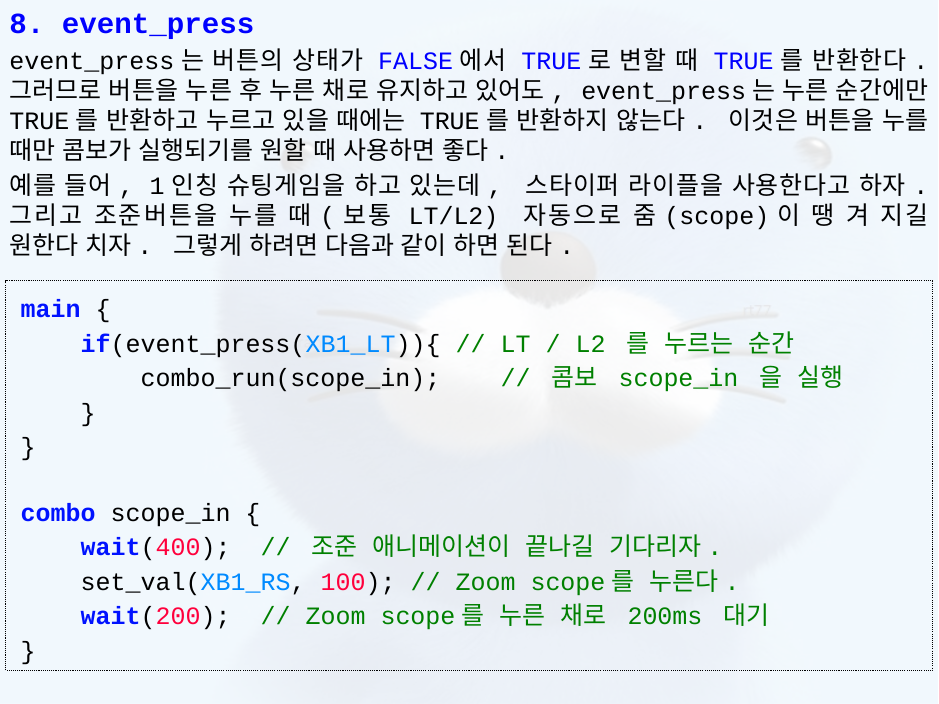

8. event_press
event_press는 버튼의 상태가 FALSE에서 TRUE로 변할 때 TRUE를 반환한다. 그러므로 버튼을 누른 후 누른 채로 유지하고 있어도, event_press는 누른 순간에만 TRUE를 반환하고 누르고 있을 때에는 TRUE를 반환하지 않는다. 이것은 버튼을 누를 때만 콤보가 실행되기를 원할 때 사용하면 좋다.
예를 들어, 1인칭 슈팅게임을 하고 있는데, 스타이퍼 라이플을 사용한다고 하자. 그리고 조준버튼을 누를 때(보통 LT/L2) 자동으로 줌(scope)이 땡 겨 지길 원한다 치자. 그렇게 하려면 다음과 같이 하면 된다.

main {
    if(event_press(XB1_LT)){ // LT / L2 를 누르는 순간
        combo_run(scope_in);    // 콤보 scope_in 을 실행
    }
}

combo scope_in {
    wait(400);  // 조준 애니메이션이 끝나길 기다리자.
    set_val(XB1_RS, 100); // Zoom scope를 누른다.
    wait(200);  // Zoom scope를 누른 채로 200ms 대기
}